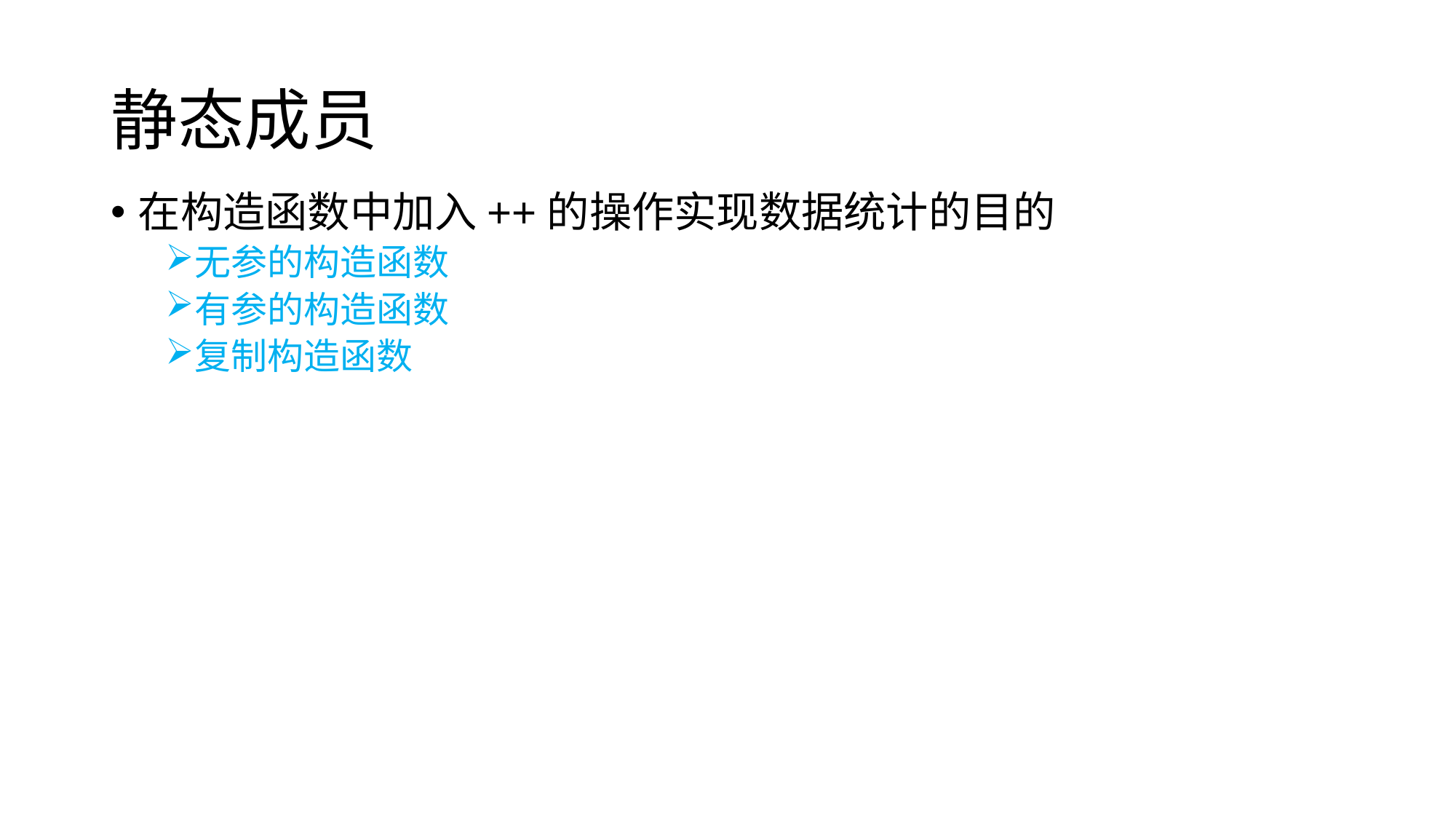

# 静态成员
在构造函数中加入++的操作实现数据统计的目的
无参的构造函数
有参的构造函数
复制构造函数